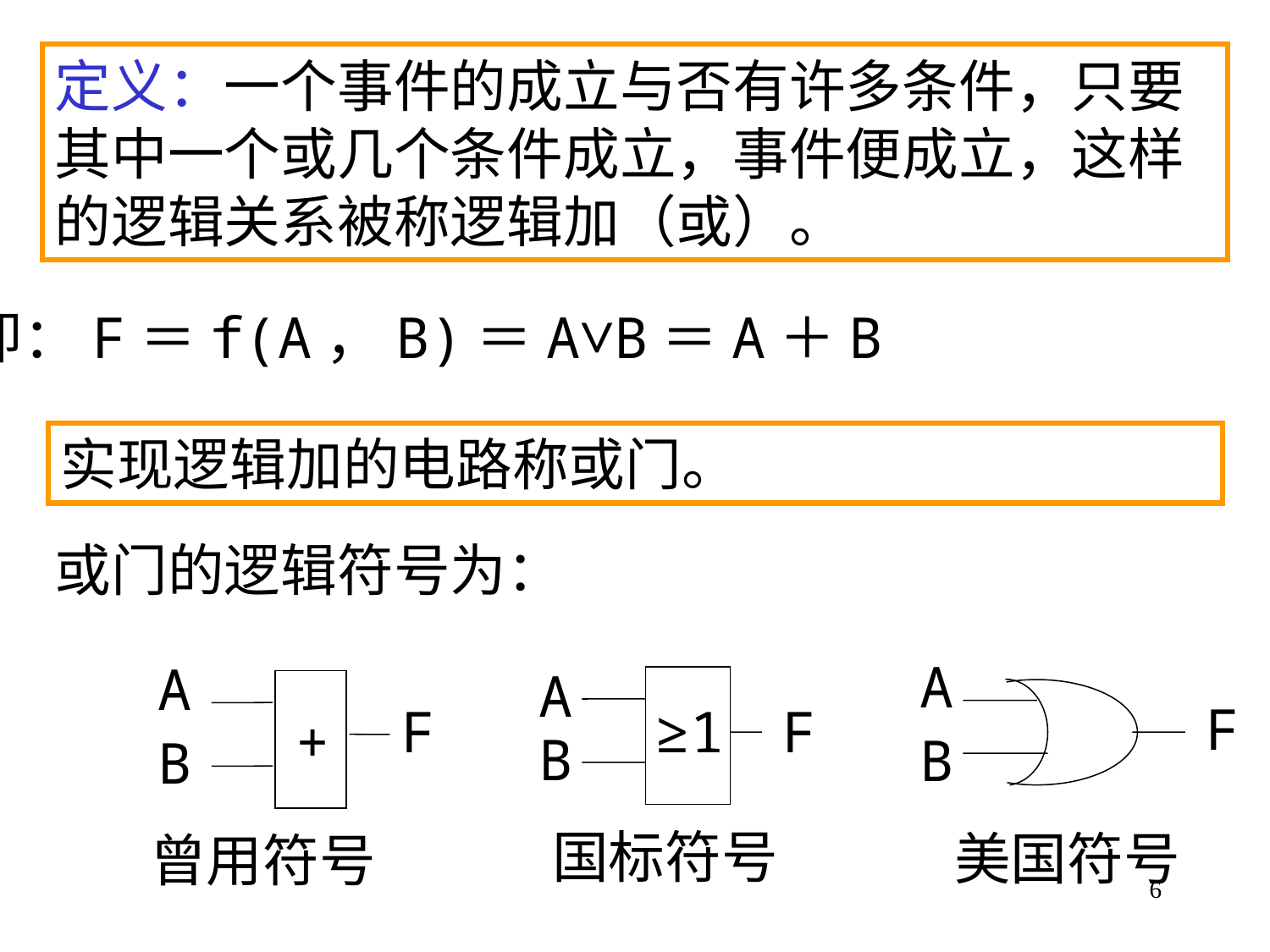

定义：一个事件的成立与否有许多条件，只要其中一个或几个条件成立，事件便成立，这样的逻辑关系被称逻辑加（或）。
即：F＝f(A，B)＝A∨B＝A＋B
实现逻辑加的电路称或门。
或门的逻辑符号为：
A

F

B

美国符号
A

F
+

B

曾用符号

A

≥1
F

B

国标符号
6